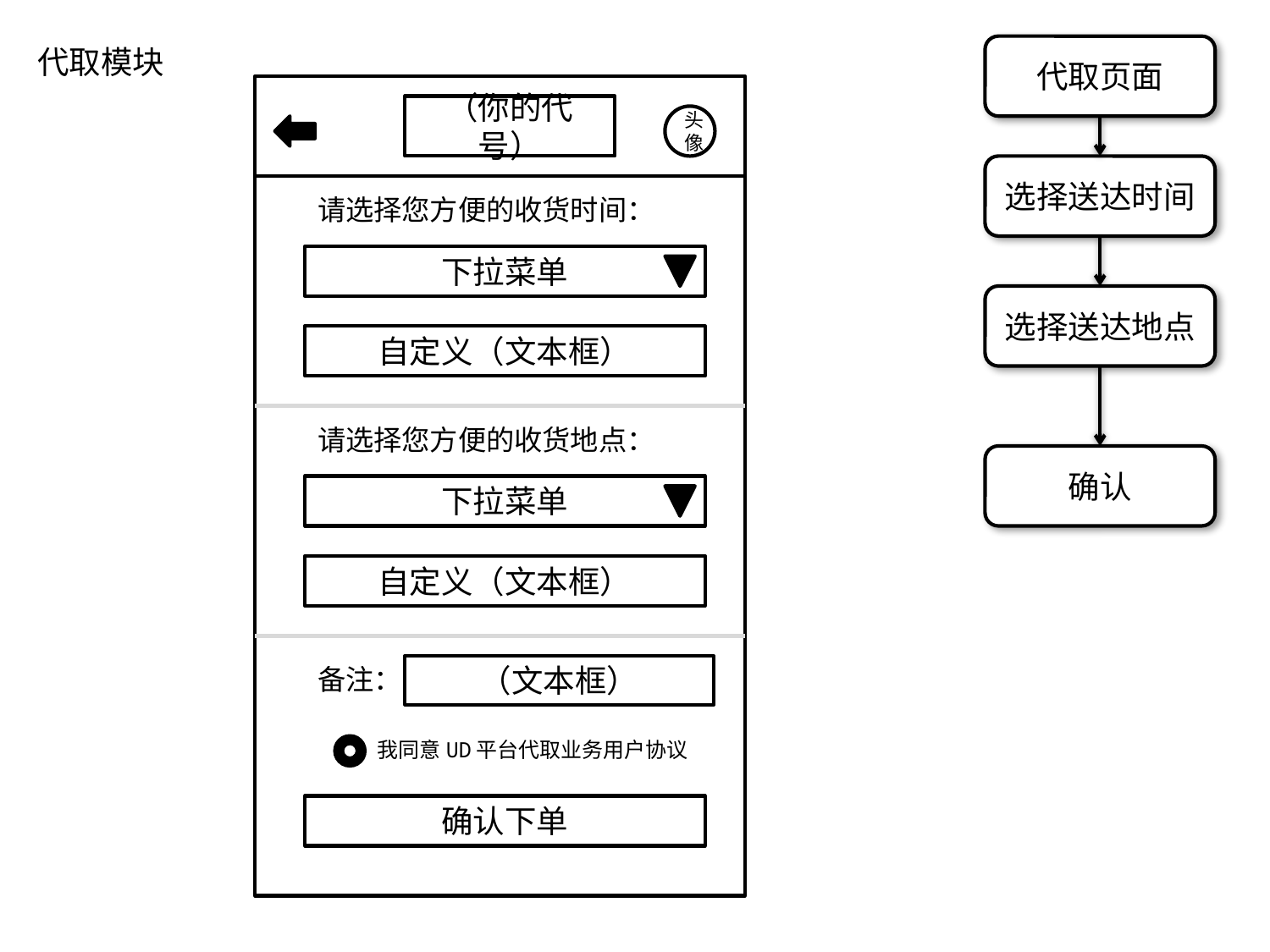

代取模块
代取页面

（你的代号）
头像

选择送达时间
请选择您方便的收货时间：
下拉菜单

选择送达地点
自定义（文本框）
请选择您方便的收货地点：
确认
下拉菜单

自定义（文本框）
备注：
（文本框）
我同意UD平台代取业务用户协议

确认下单